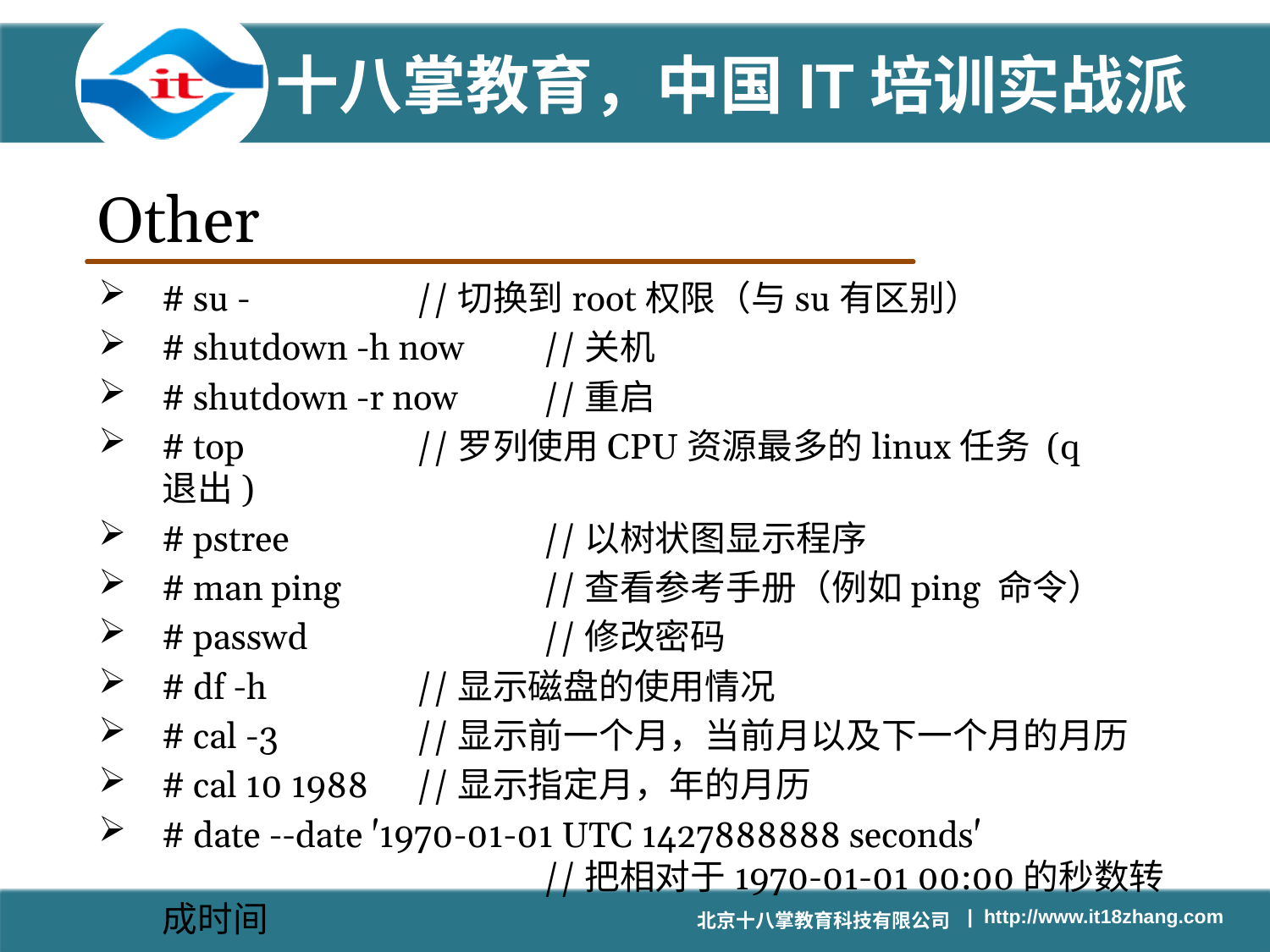

# Other
# su -		//切换到root权限（与su有区别）
# shutdown -h now	//关机
# shutdown -r now	//重启
# top		//罗列使用CPU资源最多的linux任务 (q	退出)
# pstree		//以树状图显示程序
# man ping		//查看参考手册（例如ping 命令）
# passwd		//修改密码
# df -h		//显示磁盘的使用情况
# cal -3		//显示前一个月，当前月以及下一个月的月历
# cal 10 1988	//显示指定月，年的月历
# date --date '1970-01-01 UTC 1427888888 seconds' //把相对于1970-01-01 00:00的秒数转成时间